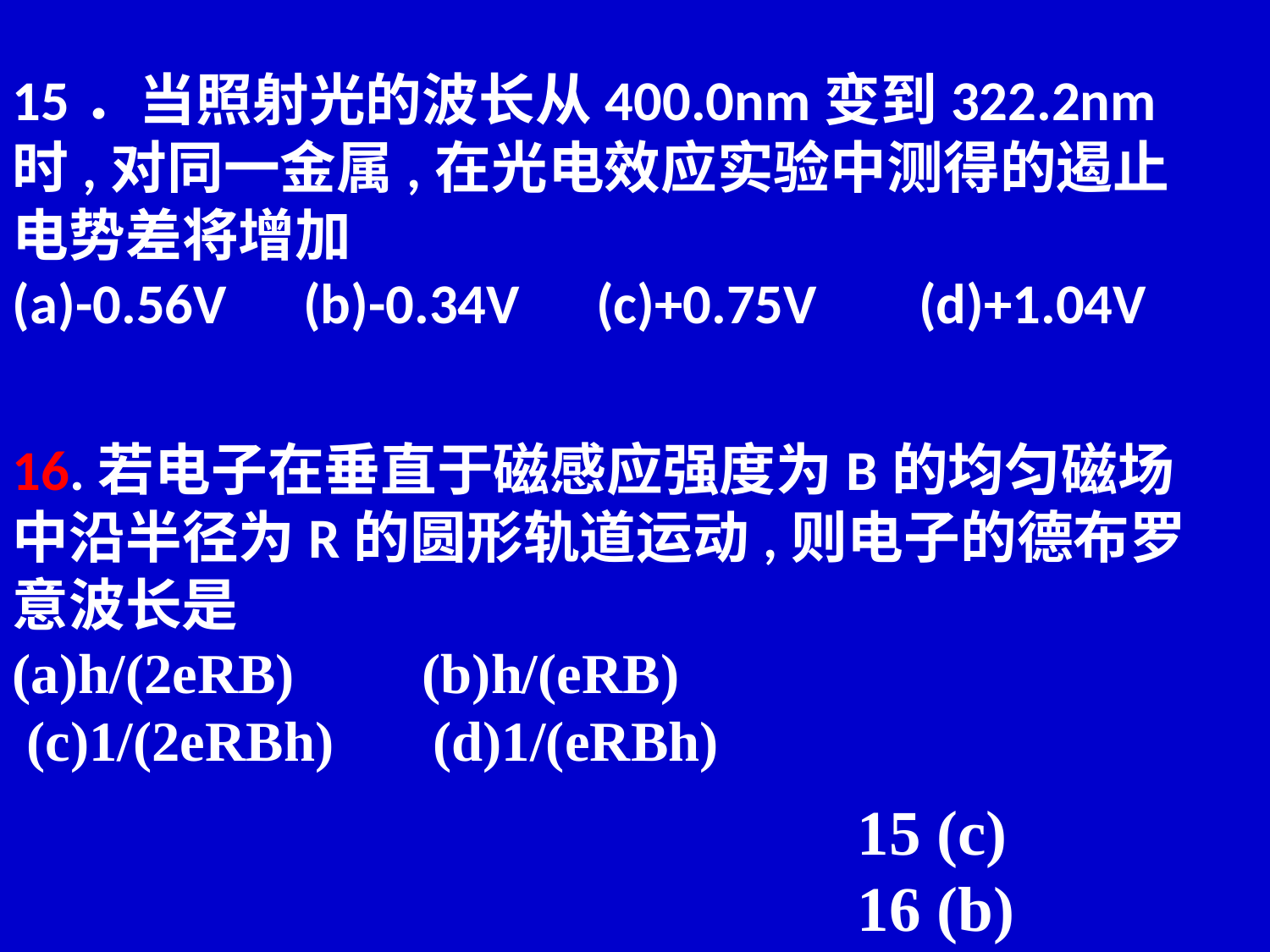

15．当照射光的波长从400.0nm变到322.2nm时,对同一金属,在光电效应实验中测得的遏止电势差将增加
(a)-0.56V      (b)-0.34V      (c)+0.75V        (d)+1.04V
16.若电子在垂直于磁感应强度为B的均匀磁场中沿半径为R的圆形轨道运动,则电子的德布罗意波长是
(a)h/(2eRB)         (b)h/(eRB)
 (c)1/(2eRBh)       (d)1/(eRBh)
15 (c)
16 (b)